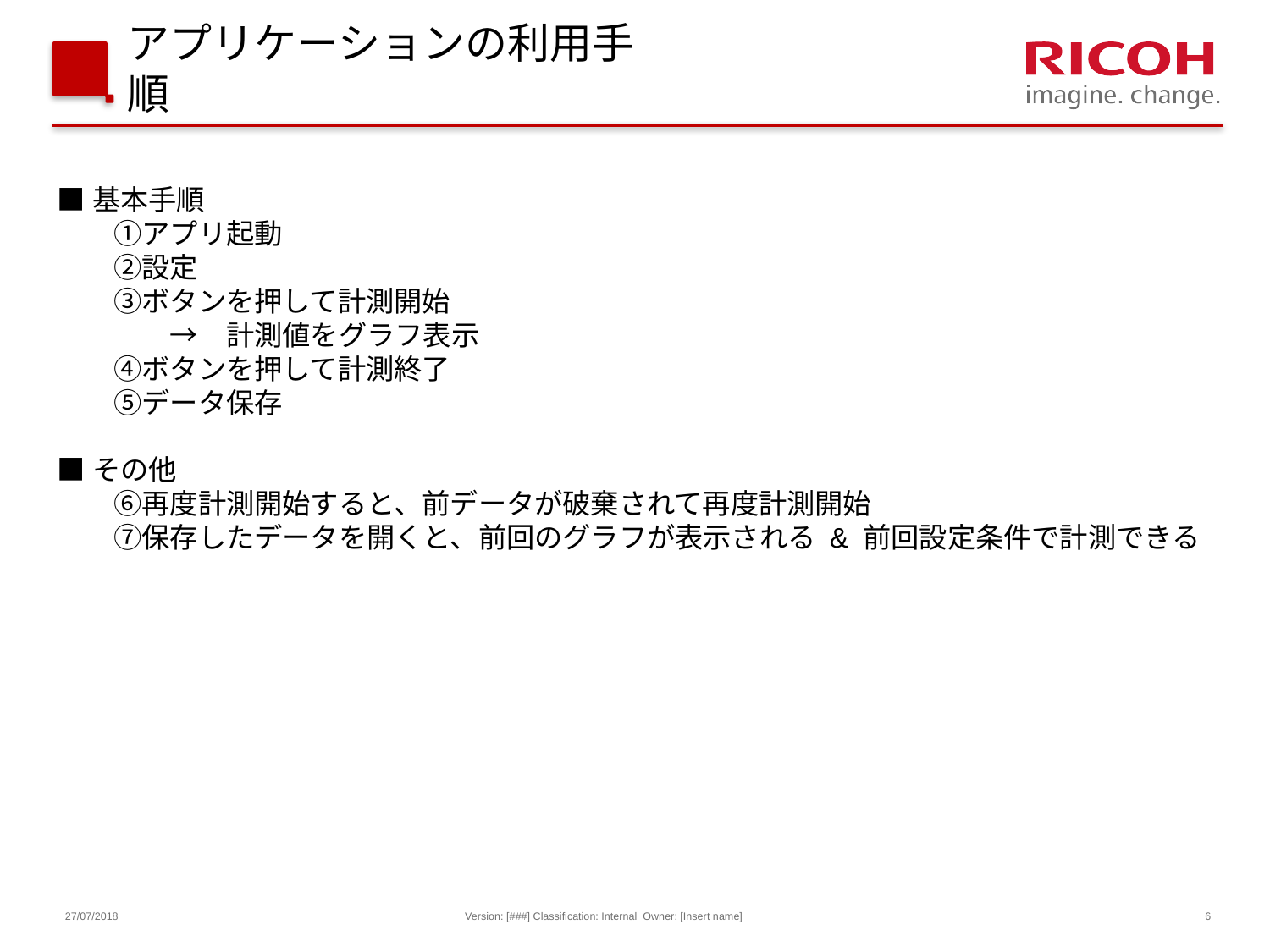

アプリケーションの利用手順
■基本手順
　　①アプリ起動
　　②設定
　　③ボタンを押して計測開始
　　　　→　計測値をグラフ表示
　　④ボタンを押して計測終了
　　⑤データ保存

■その他
　　⑥再度計測開始すると、前データが破棄されて再度計測開始
　　⑦保存したデータを開くと、前回のグラフが表示される & 前回設定条件で計測できる